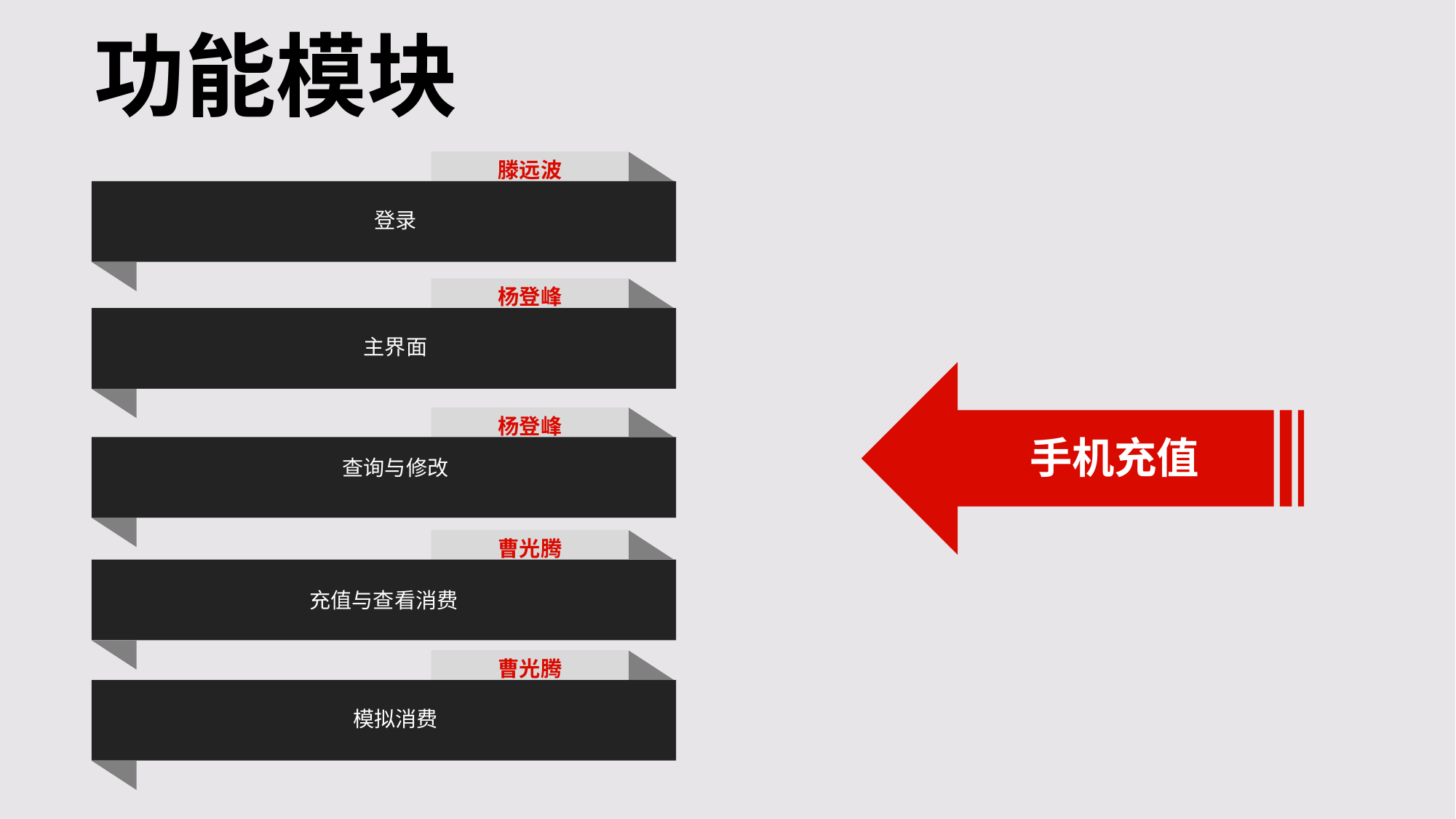

功能模块
滕远波

登录
2010
7%
杨登峰

主界面

杨登峰

查询与修改

2013
39%
手机充值
曹光腾

充值与查看消费

2012
29%
曹光腾

模拟消费